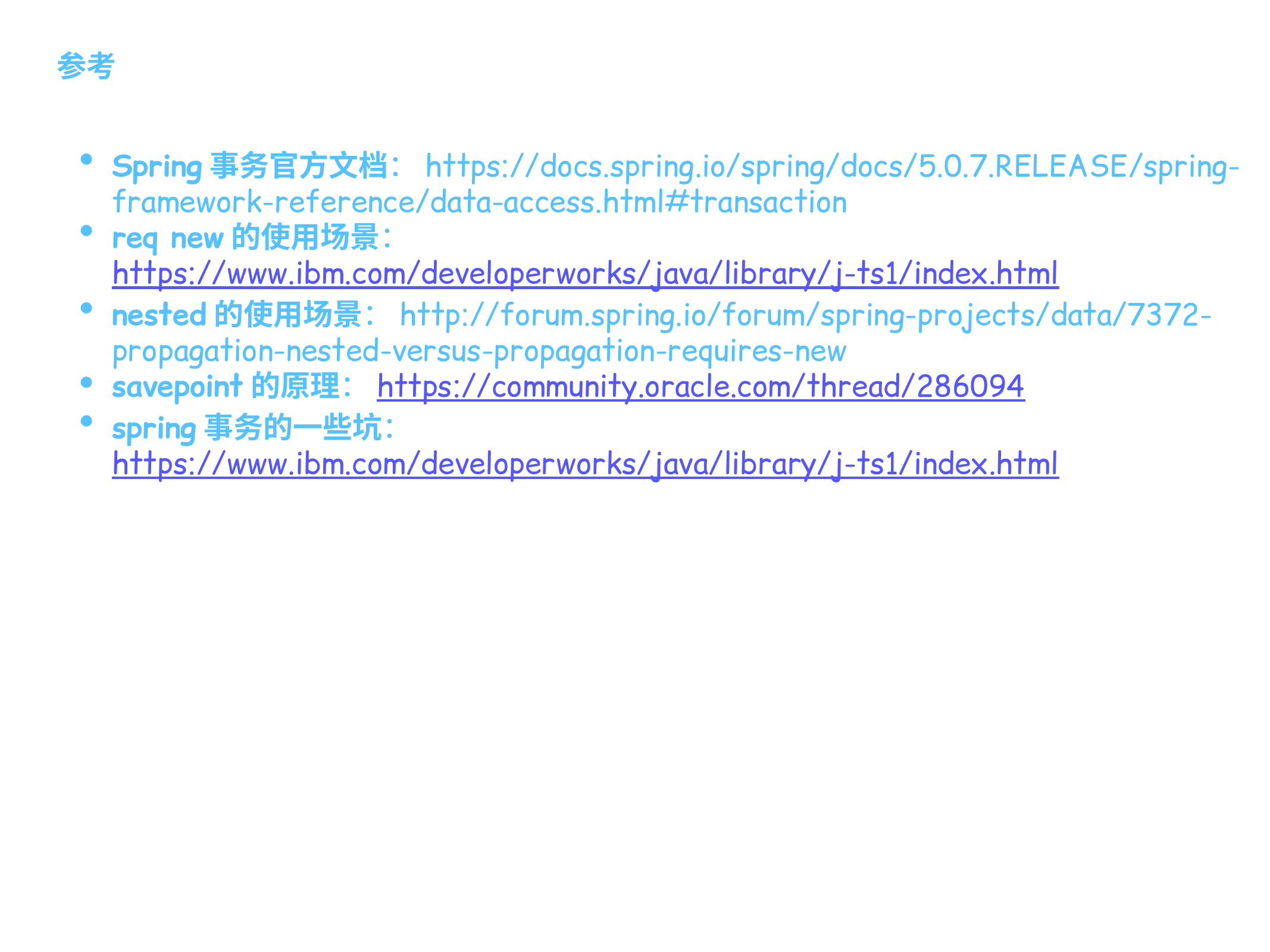

参考
Spring事务官方文档：https://docs.spring.io/spring/docs/5.0.7.RELEASE/spring-framework-reference/data-access.html#transaction
req new的使用场景：https://www.ibm.com/developerworks/java/library/j-ts1/index.html
nested的使用场景：http://forum.spring.io/forum/spring-projects/data/7372-propagation-nested-versus-propagation-requires-new
savepoint的原理：https://community.oracle.com/thread/286094
spring事务的一些坑：https://www.ibm.com/developerworks/java/library/j-ts1/index.html